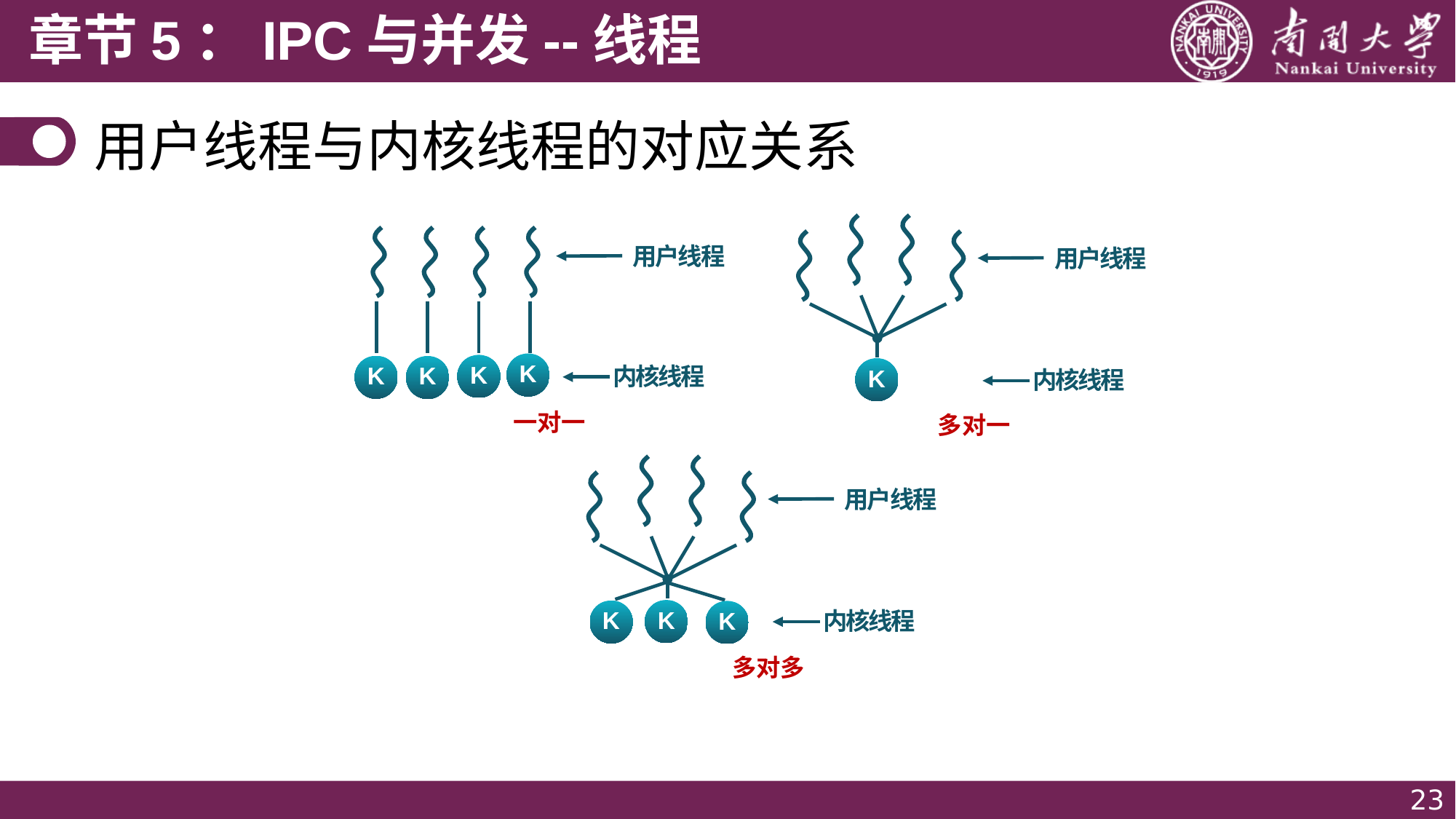

# 用户线程与内核线程的对应关系

用户线程
K

K

K

K

内核线程
一对一

用户线程
K

内核线程
多对一

用户线程
K

K

K

内核线程
多对多
23